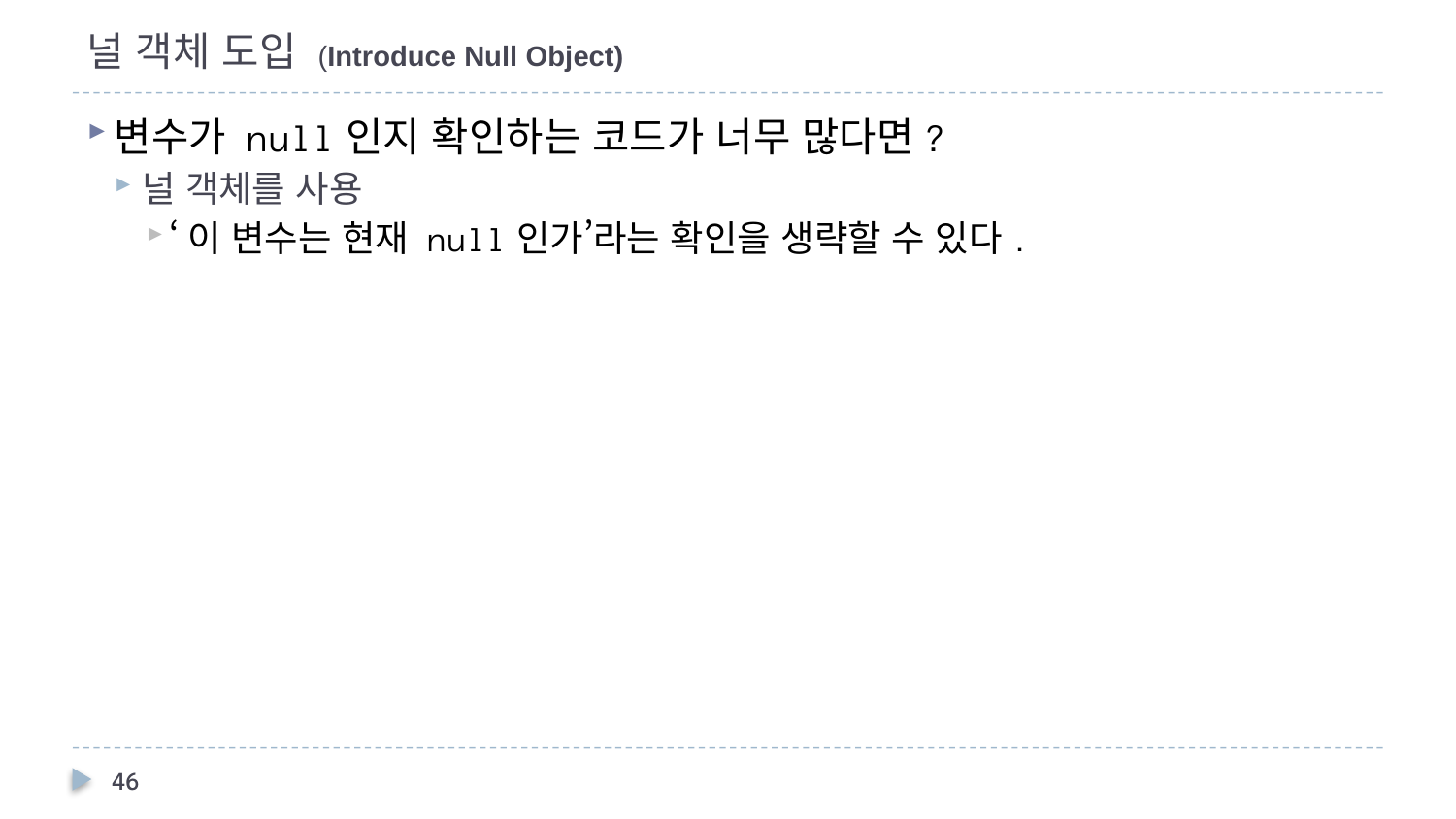

# 널 객체 도입 (Introduce Null Object)
변수가 null인지 확인하는 코드가 너무 많다면?
널 객체를 사용
‘이 변수는 현재 null인가’라는 확인을 생략할 수 있다.
46